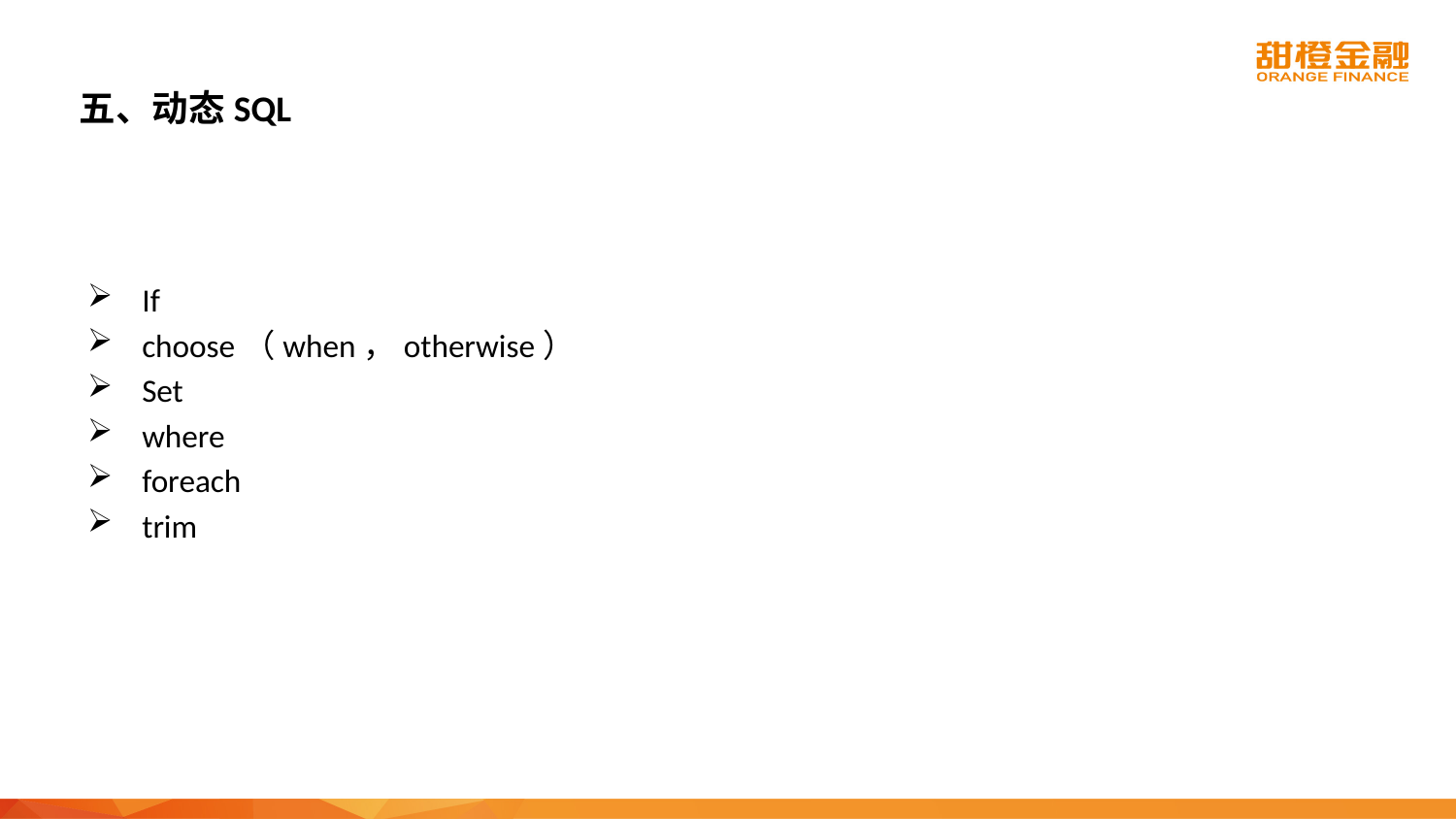

五、动态SQL

If
choose（when，otherwise）
Set
where
foreach
trim